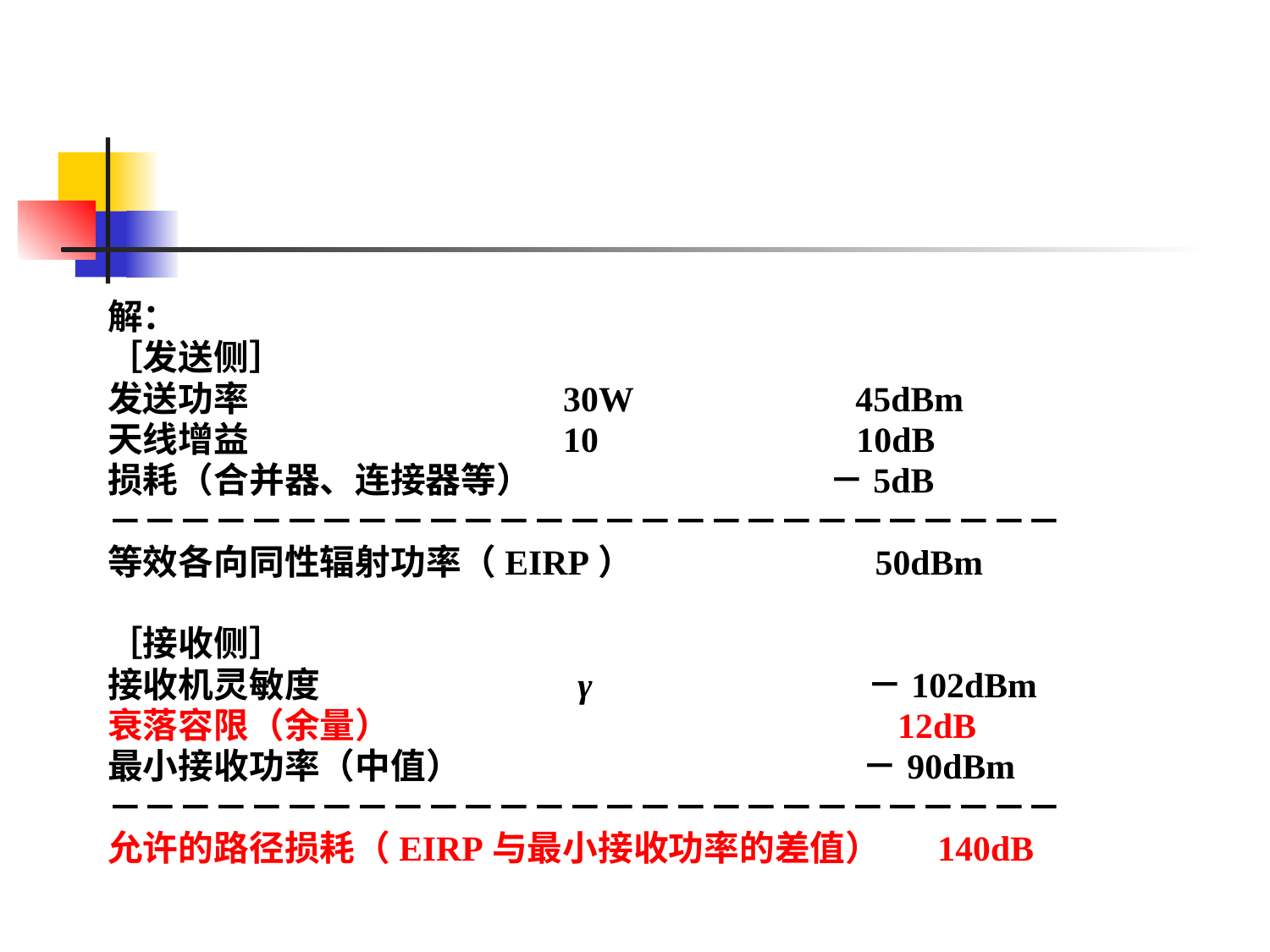

#
解：
［发送侧］
发送功率                                      30W                         45dBm
天线增益                                      10                             10dB
损耗（合并器、连接器等）                                     －5dB
－－－－－－－－－－－－－－－－－－－－－－－－－－－
等效各向同性辐射功率（EIRP）                             50dBm

［接收侧］
接收机灵敏度                               γ                              －102dBm
衰落容限（余量）                                                              12dB
最小接收功率（中值）                                                  －90dBm
－－－－－－－－－－－－－－－－－－－－－－－－－－－
允许的路径损耗（EIRP与最小接收功率的差值）      140dB